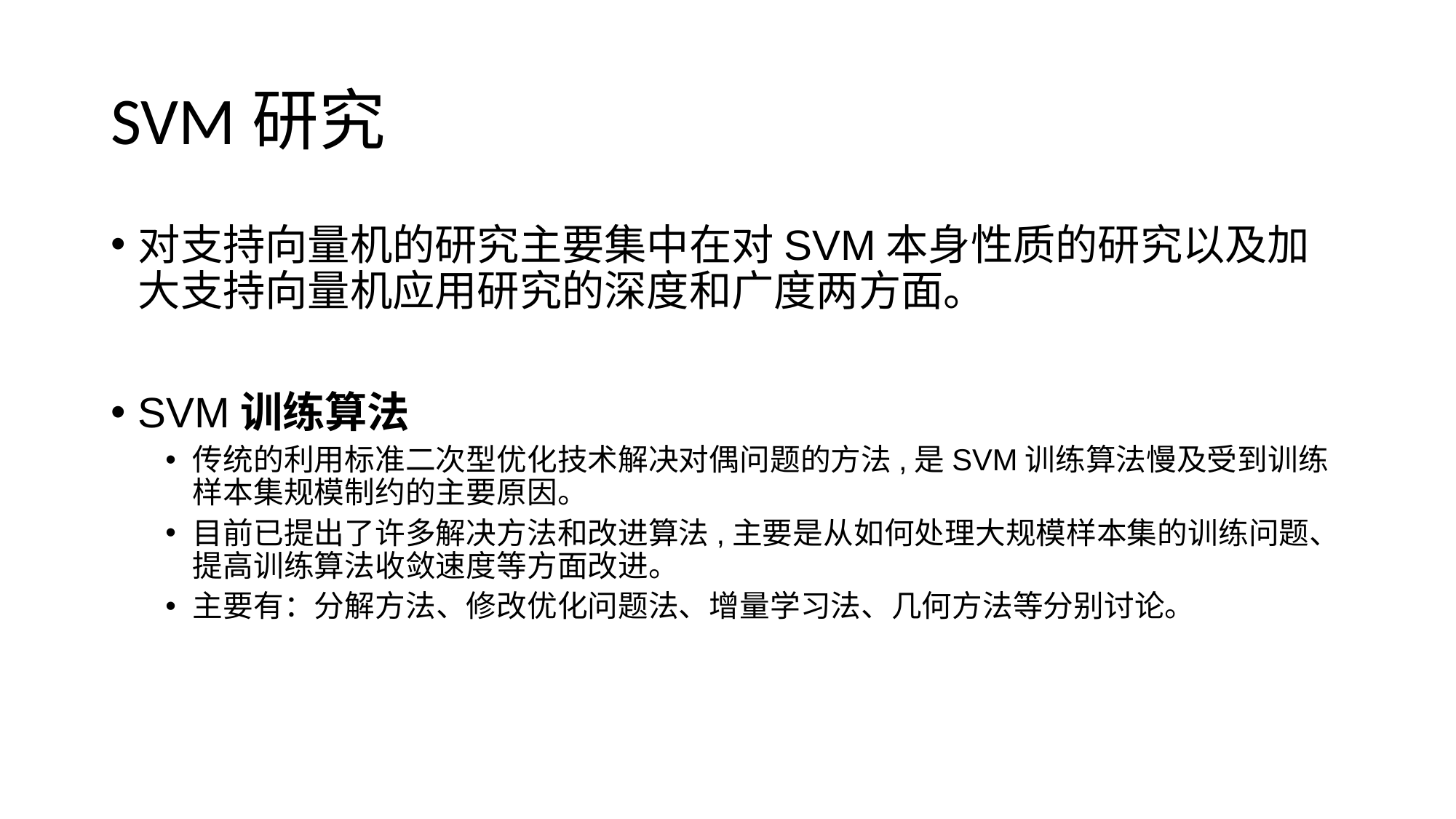

# SVM研究
对支持向量机的研究主要集中在对SVM本身性质的研究以及加大支持向量机应用研究的深度和广度两方面。

SVM训练算法
传统的利用标准二次型优化技术解决对偶问题的方法,是SVM训练算法慢及受到训练样本集规模制约的主要原因。
目前已提出了许多解决方法和改进算法,主要是从如何处理大规模样本集的训练问题、提高训练算法收敛速度等方面改进。
主要有：分解方法、修改优化问题法、增量学习法、几何方法等分别讨论。